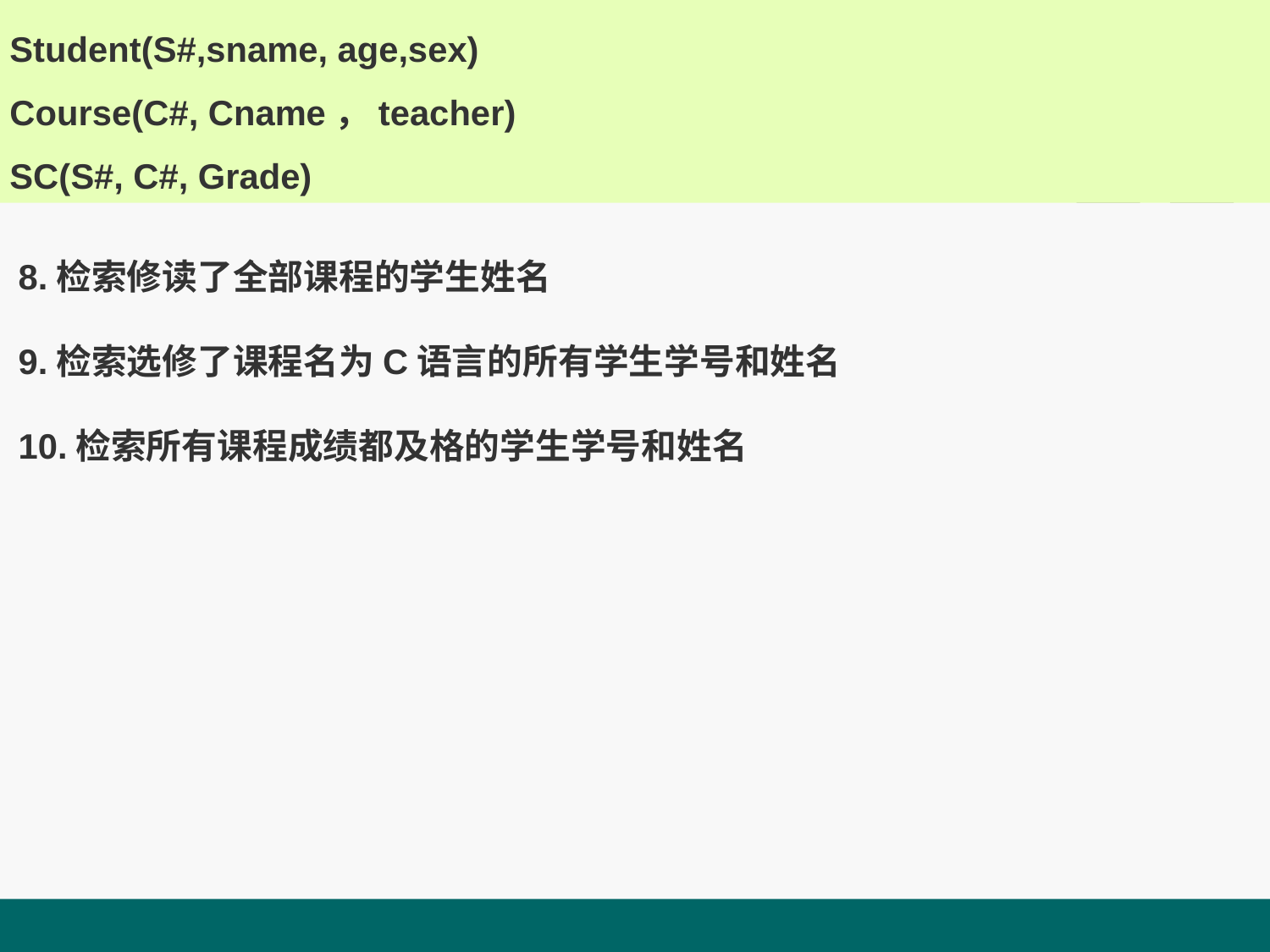

Student(S#,sname, age,sex)
Course(C#, Cname，teacher)
SC(S#, C#, Grade)
8.检索修读了全部课程的学生姓名
9.检索选修了课程名为C语言的所有学生学号和姓名
10.检索所有课程成绩都及格的学生学号和姓名